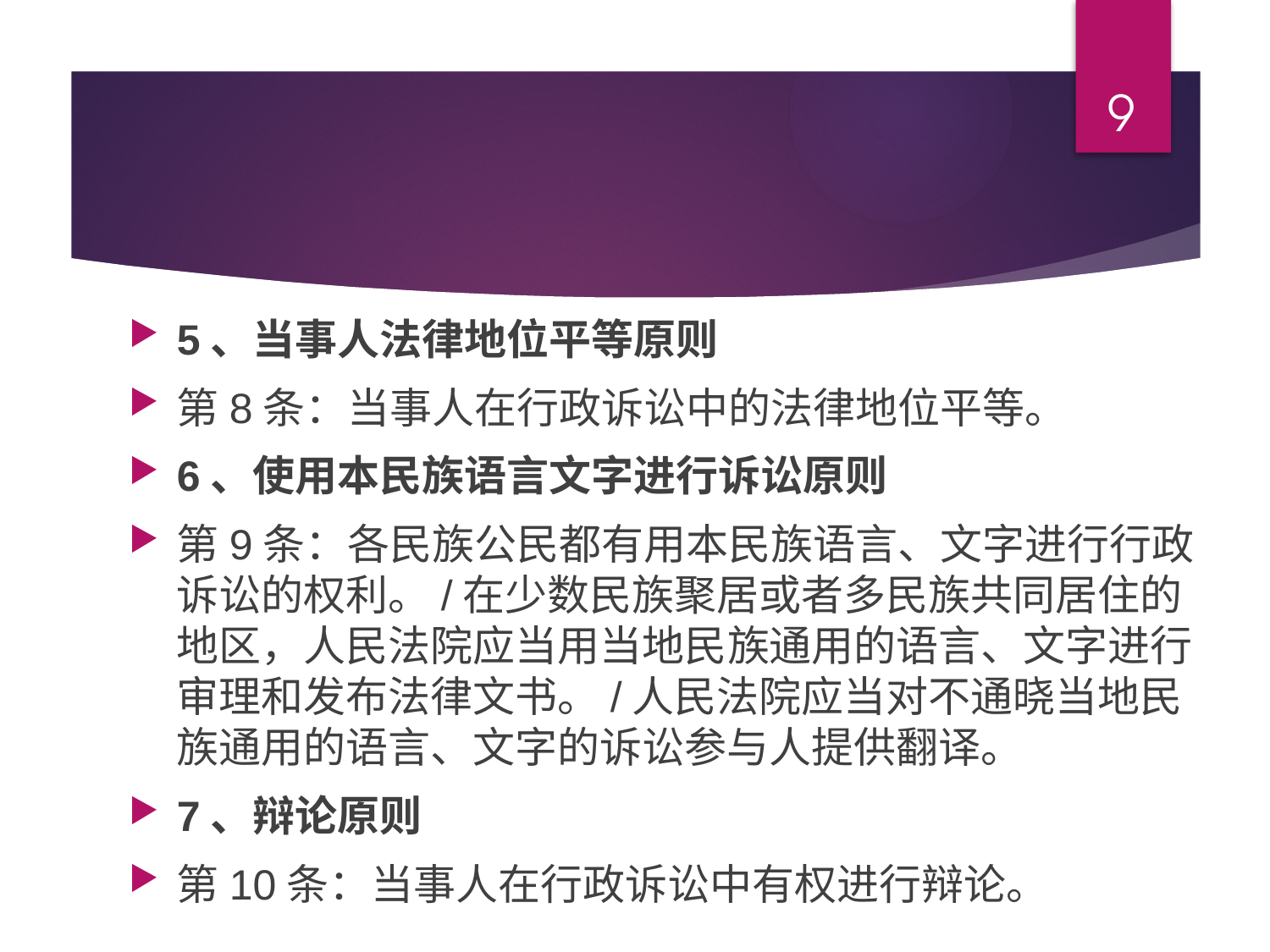

9
#
5、当事人法律地位平等原则
第8条：当事人在行政诉讼中的法律地位平等。
6、使用本民族语言文字进行诉讼原则
第9条：各民族公民都有用本民族语言、文字进行行政诉讼的权利。/在少数民族聚居或者多民族共同居住的地区，人民法院应当用当地民族通用的语言、文字进行审理和发布法律文书。/人民法院应当对不通晓当地民族通用的语言、文字的诉讼参与人提供翻译。
7、辩论原则
第10条：当事人在行政诉讼中有权进行辩论。